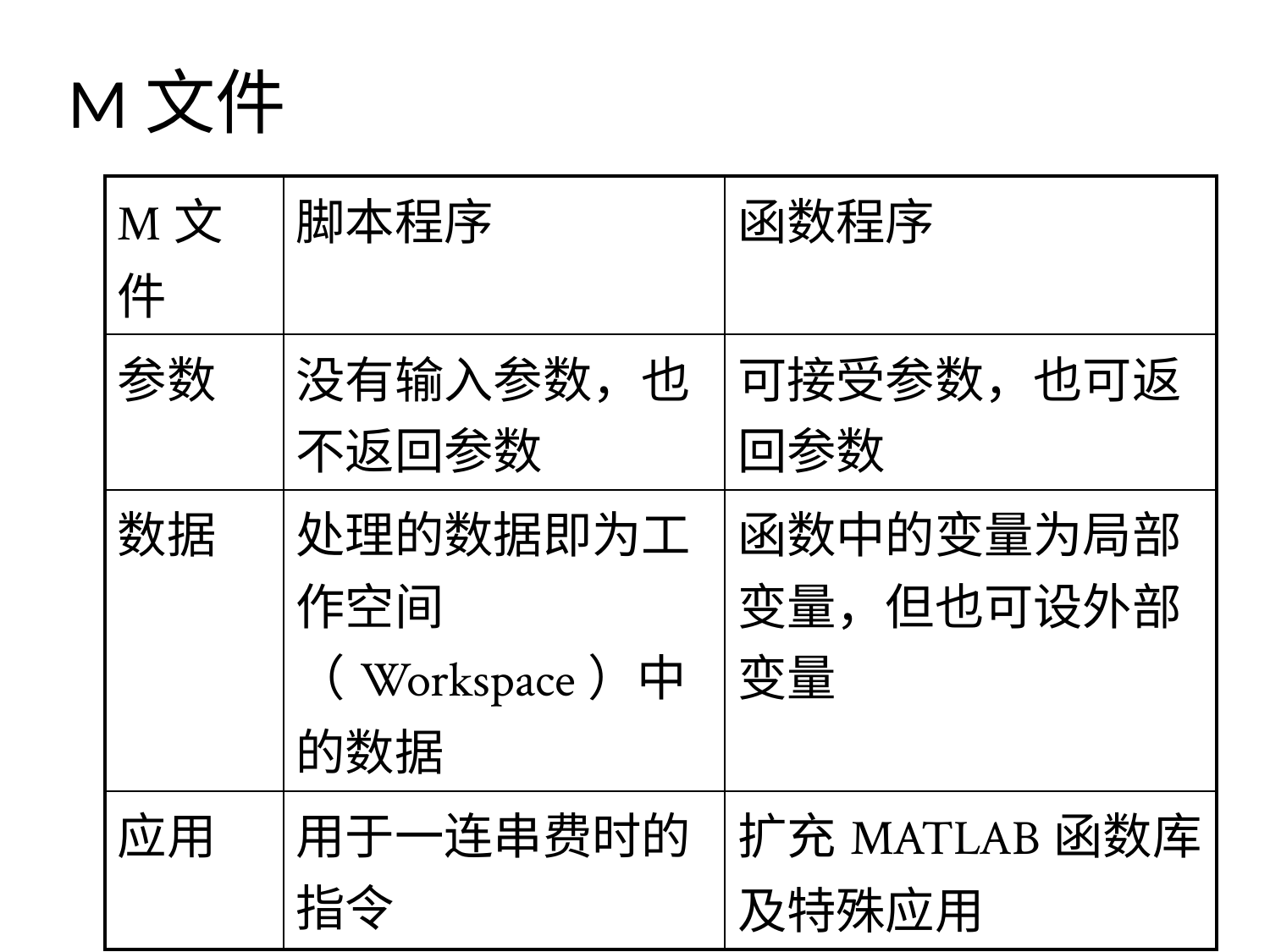

# M文件
| M文件 | 脚本程序 | 函数程序 |
| --- | --- | --- |
| 参数 | 没有输入参数，也不返回参数 | 可接受参数，也可返回参数 |
| 数据 | 处理的数据即为工作空间（Workspace）中的数据 | 函数中的变量为局部变量，但也可设外部变量 |
| 应用 | 用于一连串费时的指令 | 扩充MATLAB函数库及特殊应用 |